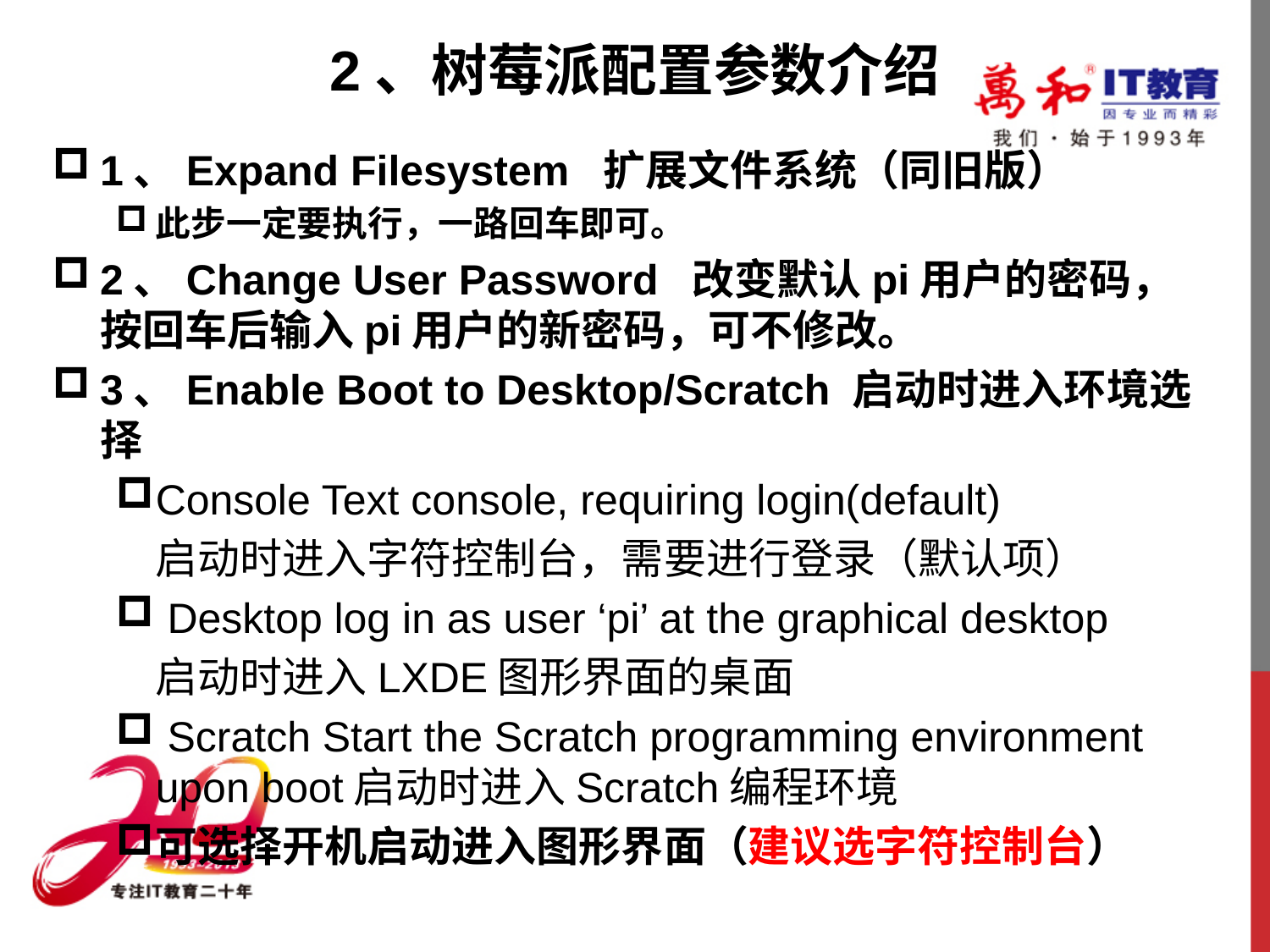

# 2、树莓派配置参数介绍
1、Expand Filesystem  扩展文件系统（同旧版）
此步一定要执行，一路回车即可。
2、Change User Password  改变默认pi用户的密码，按回车后输入pi用户的新密码，可不修改。
3、Enable Boot to Desktop/Scratch 启动时进入环境选择
Console Text console, requiring login(default)
	启动时进入字符控制台，需要进行登录（默认项）
 Desktop log in as user ‘pi’ at the graphical desktop
	启动时进入LXDE图形界面的桌面
 Scratch Start the Scratch programming environment upon boot启动时进入Scratch编程环境
可选择开机启动进入图形界面（建议选字符控制台）